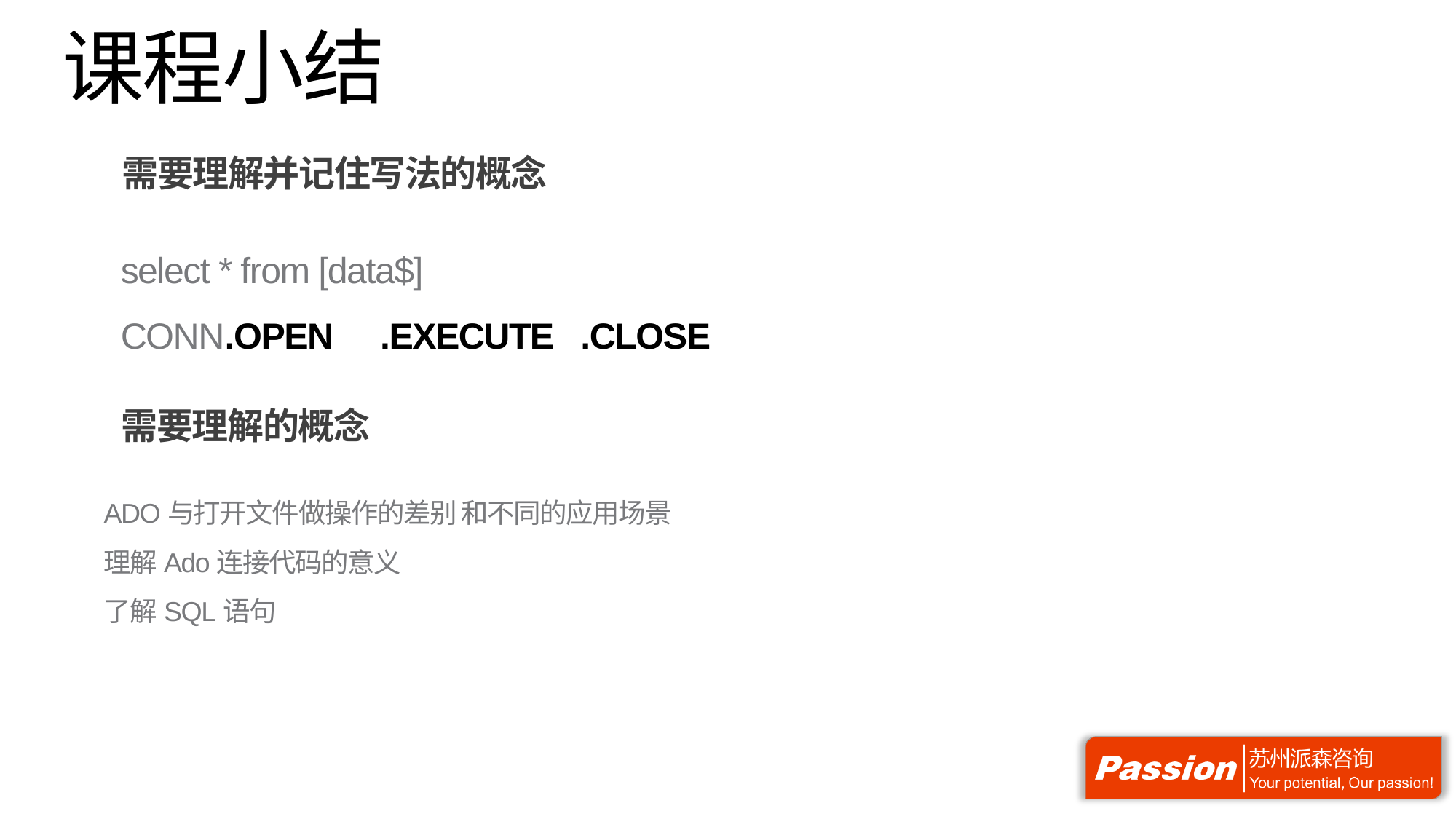

# 课程小结
需要理解并记住写法的概念

select * from [data$]
CONN.OPEN     .EXECUTE   .CLOSE
需要理解的概念
ADO与打开文件做操作的差别 和不同的应用场景
理解Ado连接代码的意义
了解SQL语句